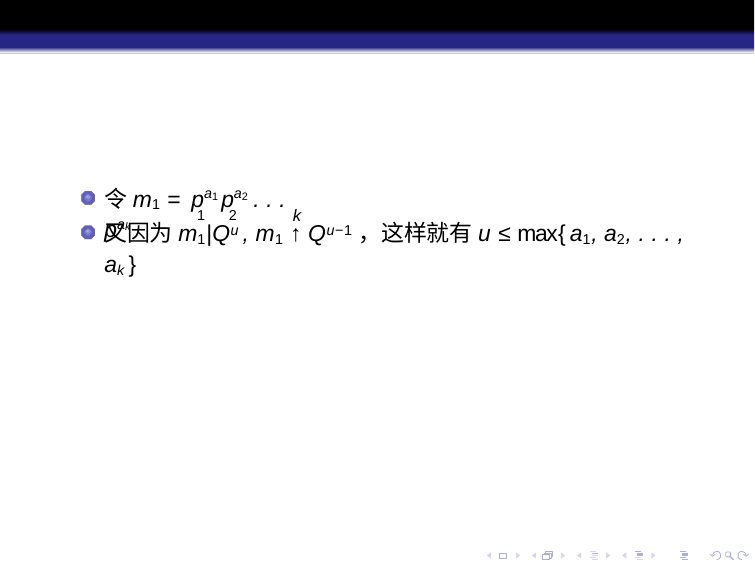

令m1  = pa1 pa2  . . . pak
1	2	k
又因为m1|Qu , m1  ↑ Qu−1，这样就有u ≤ max{a1, a2, . . . , ak }